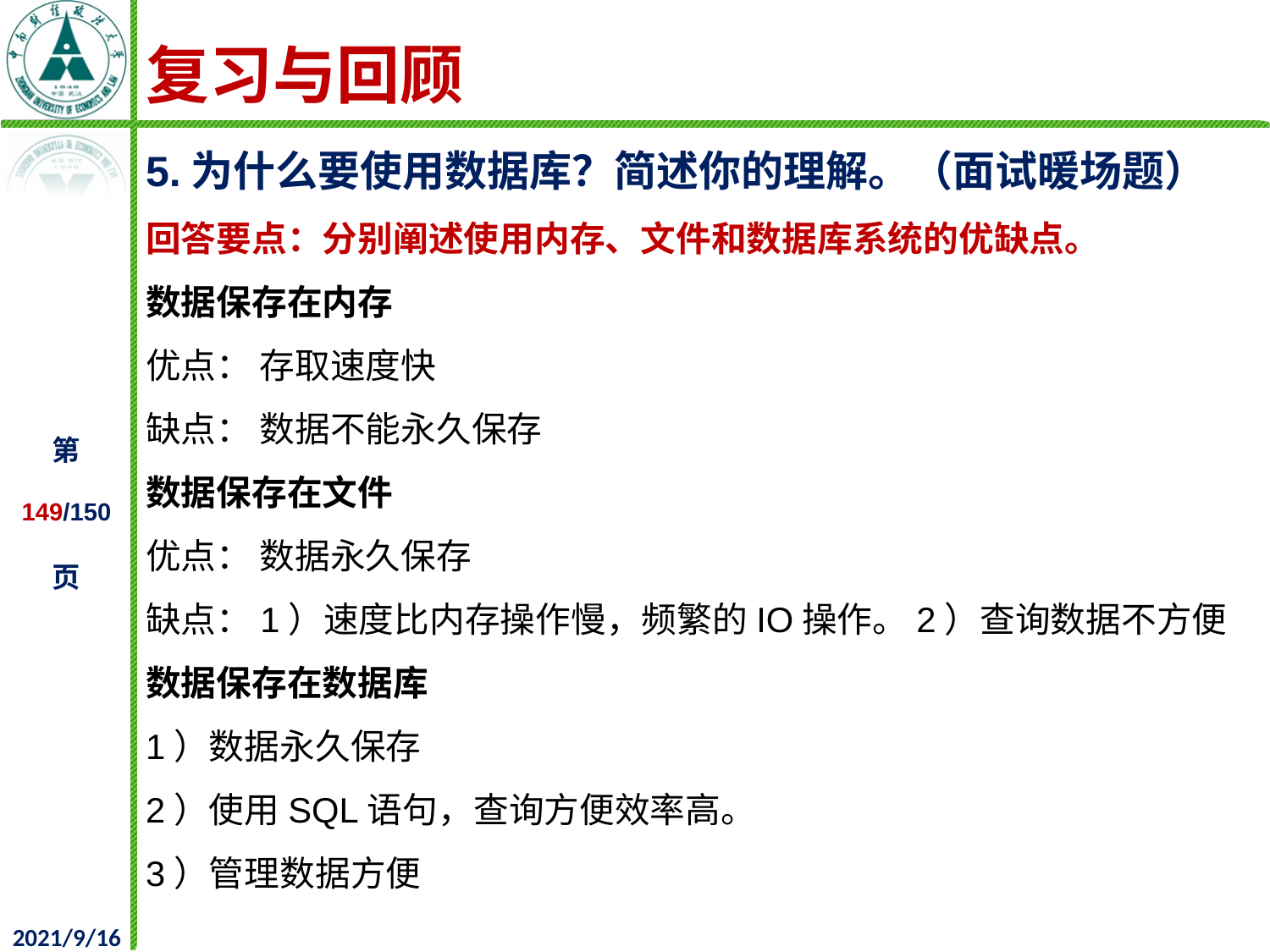

# 复习与回顾
5.为什么要使用数据库？简述你的理解。（面试暖场题）
回答要点：分别阐述使用内存、文件和数据库系统的优缺点。
数据保存在内存
优点： 存取速度快
缺点： 数据不能永久保存
数据保存在文件
优点： 数据永久保存
缺点：1）速度比内存操作慢，频繁的IO操作。2）查询数据不方便
数据保存在数据库
1）数据永久保存
2）使用SQL语句，查询方便效率高。
3）管理数据方便
2021/9/16